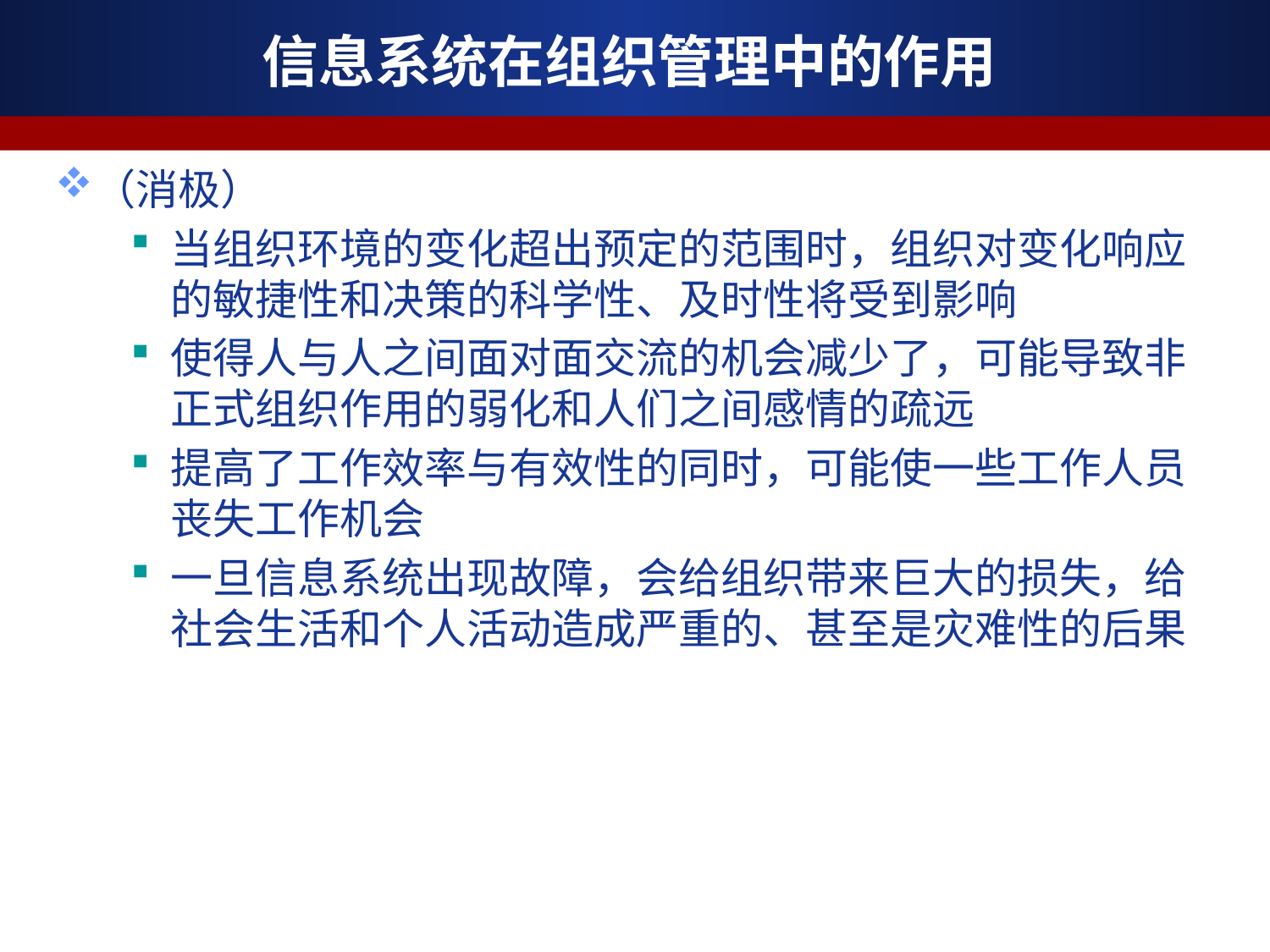

# 信息系统在组织管理中的作用
（消极）
当组织环境的变化超出预定的范围时，组织对变化响应的敏捷性和决策的科学性、及时性将受到影响
使得人与人之间面对面交流的机会减少了，可能导致非正式组织作用的弱化和人们之间感情的疏远
提高了工作效率与有效性的同时，可能使一些工作人员丧失工作机会
一旦信息系统出现故障，会给组织带来巨大的损失，给社会生活和个人活动造成严重的、甚至是灾难性的后果